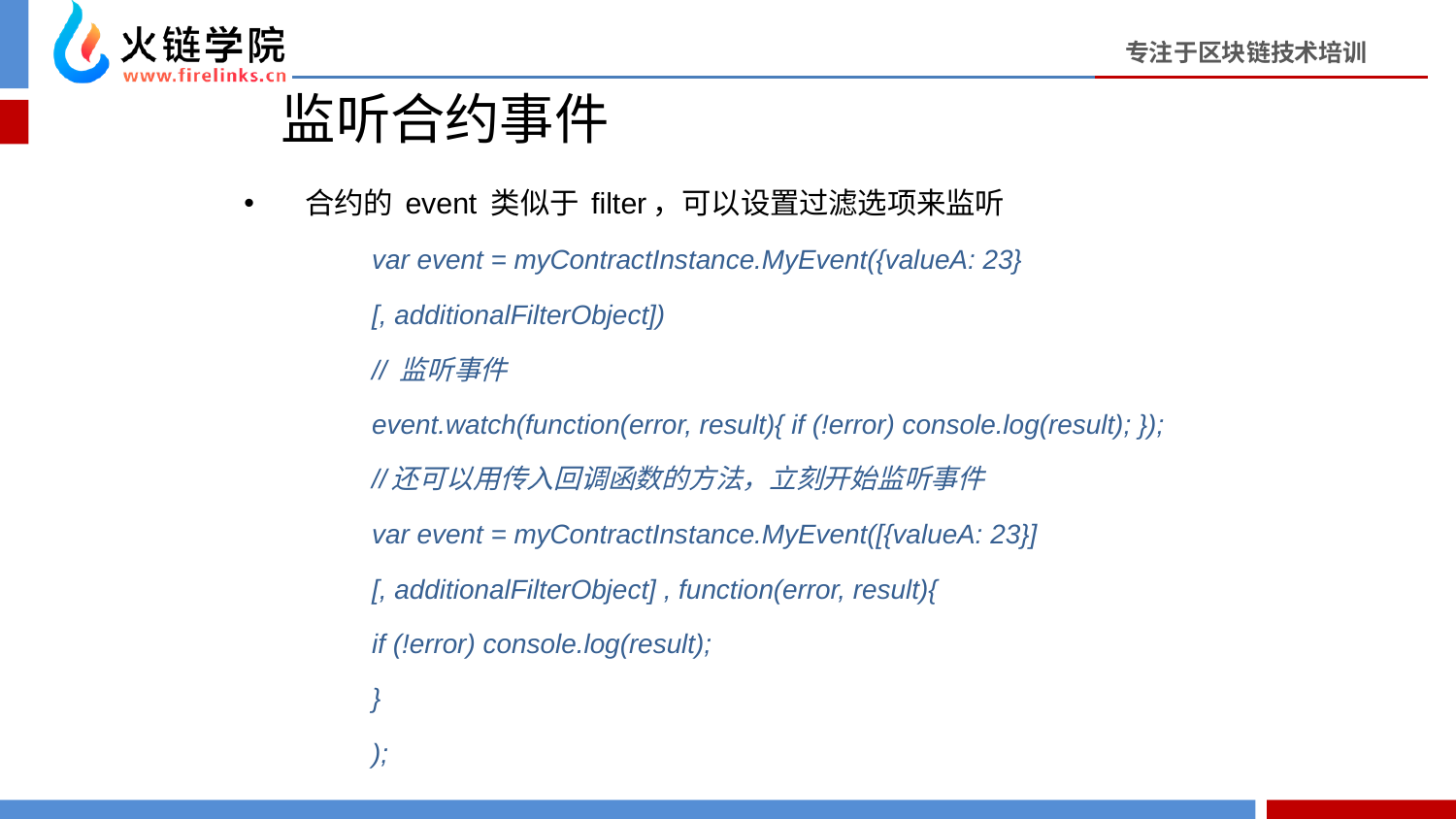

# 监听合约事件
合约的 event 类似于 filter，可以设置过滤选项来监听
var event = myContractInstance.MyEvent({valueA: 23}
		[, additionalFilterObject])
// 监听事件
event.watch(function(error, result){ if (!error) console.log(result); });
//还可以用传入回调函数的方法，立刻开始监听事件
var event = myContractInstance.MyEvent([{valueA: 23}]
		[, additionalFilterObject] , function(error, result){
			if (!error) console.log(result);
		}
);